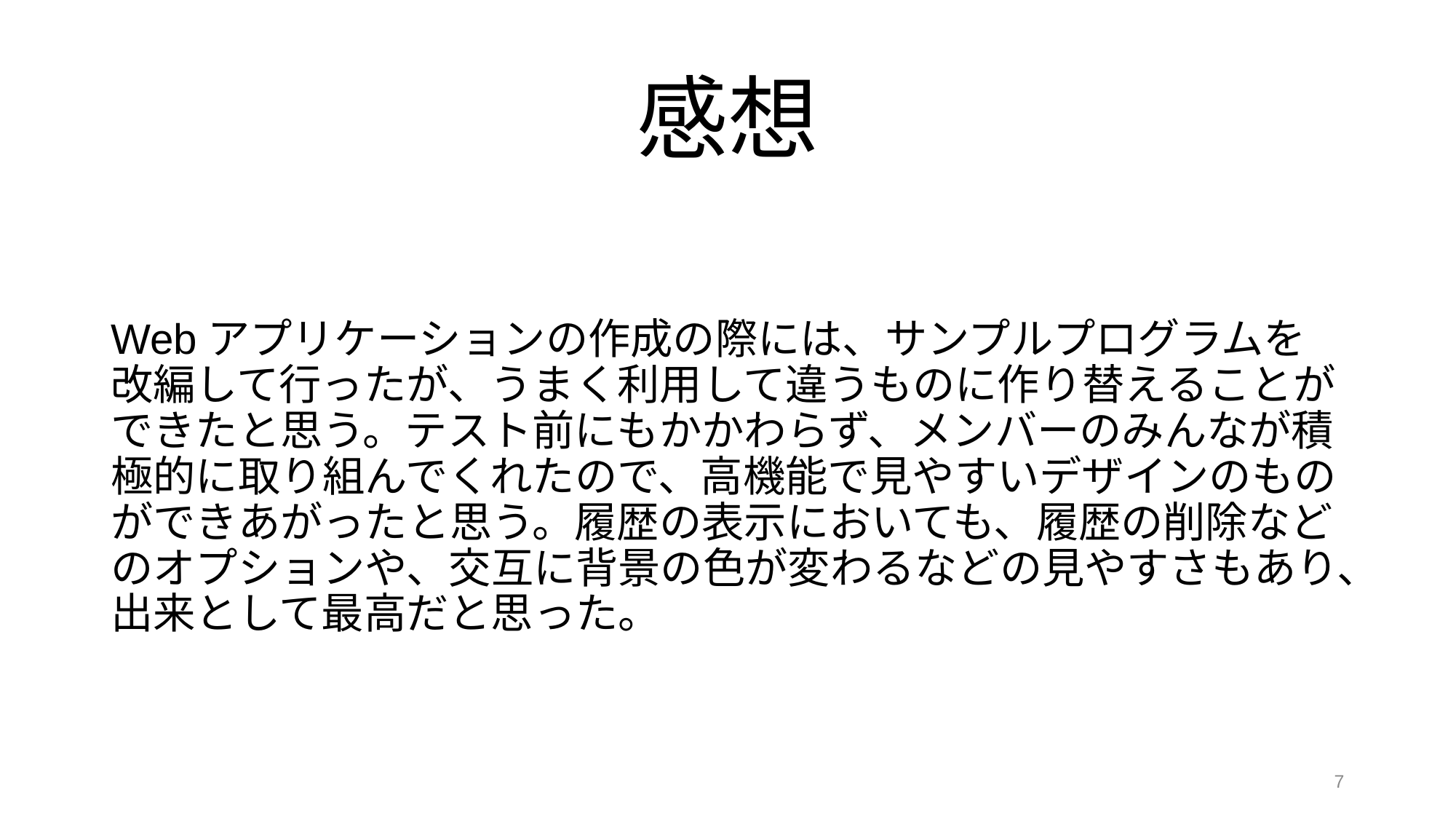

# 感想
Webアプリケーションの作成の際には、サンプルプログラムを改編して行ったが、うまく利用して違うものに作り替えることができたと思う。テスト前にもかかわらず、メンバーのみんなが積極的に取り組んでくれたので、高機能で見やすいデザインのものができあがったと思う。履歴の表示においても、履歴の削除などのオプションや、交互に背景の色が変わるなどの見やすさもあり、出来として最高だと思った。
7